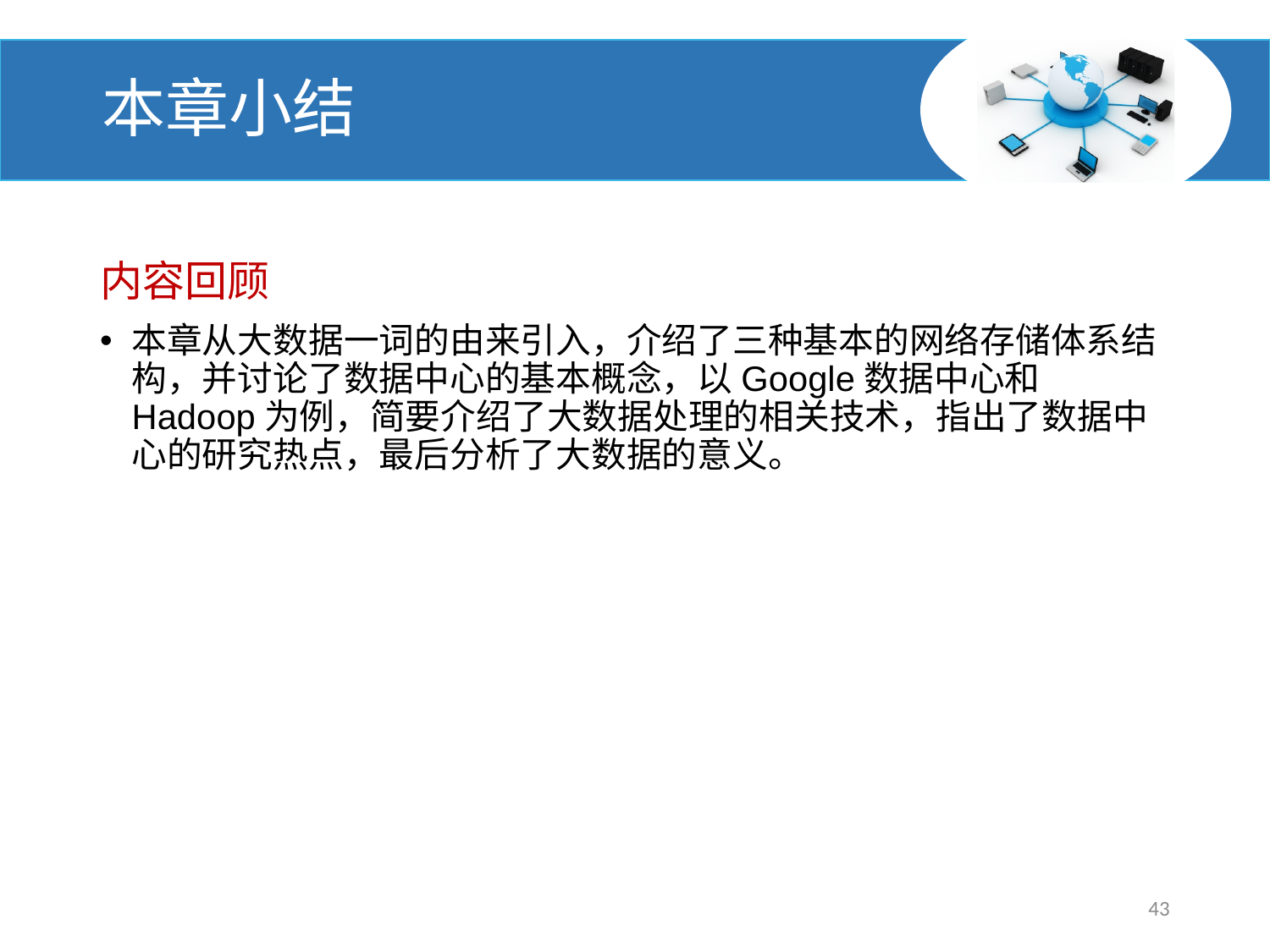

# 本章小结
内容回顾
本章从大数据一词的由来引入，介绍了三种基本的网络存储体系结构，并讨论了数据中心的基本概念，以Google数据中心和Hadoop为例，简要介绍了大数据处理的相关技术，指出了数据中心的研究热点，最后分析了大数据的意义。

43